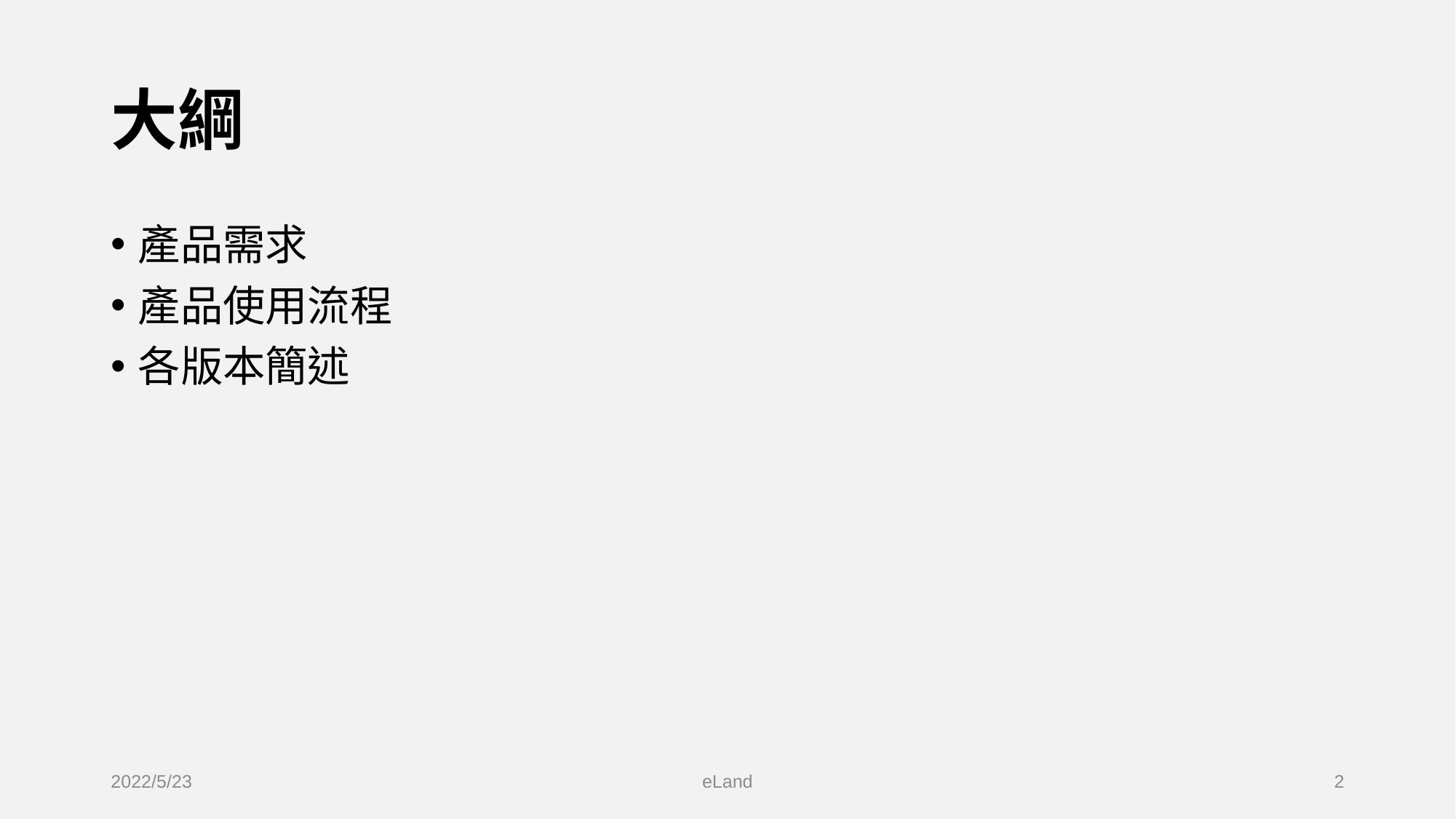

# 大綱
產品需求
產品使用流程
各版本簡述

2022/5/23
eLand
2